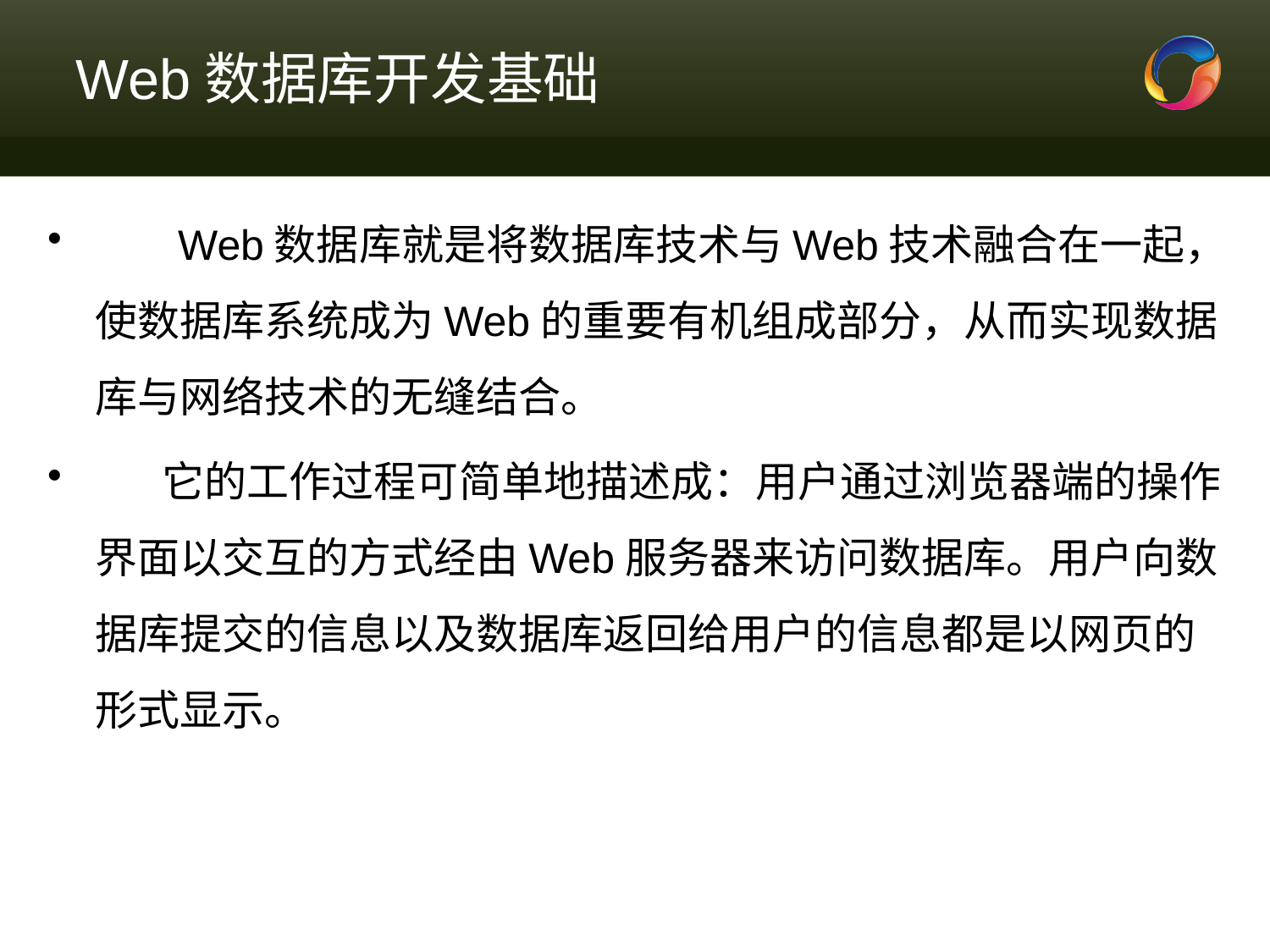

# Web数据库开发基础
       Web数据库就是将数据库技术与Web技术融合在一起，使数据库系统成为Web的重要有机组成部分，从而实现数据库与网络技术的无缝结合。
      它的工作过程可简单地描述成：用户通过浏览器端的操作界面以交互的方式经由Web服务器来访问数据库。用户向数据库提交的信息以及数据库返回给用户的信息都是以网页的形式显示。